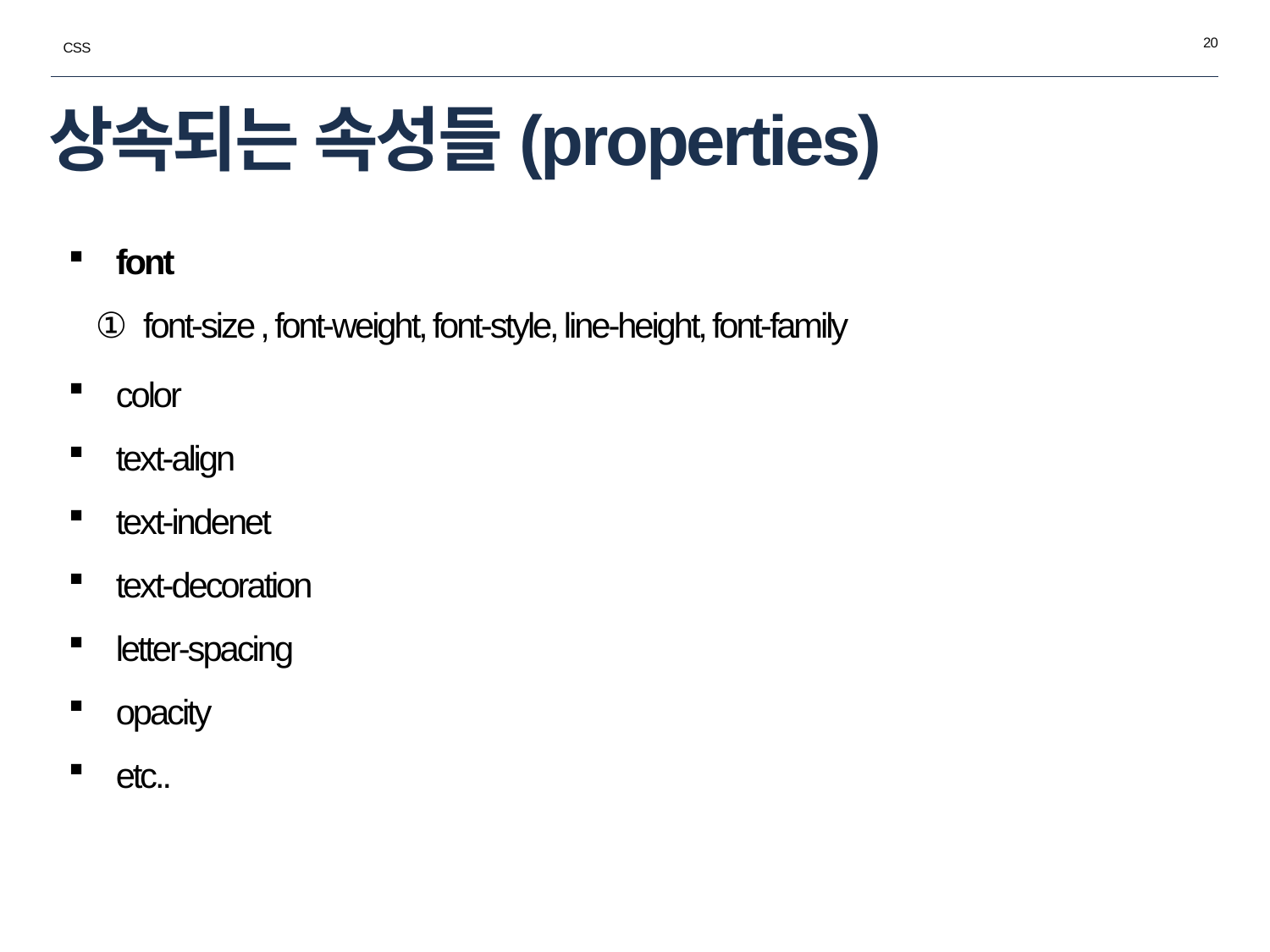

20
CSS
# 상속되는 속성들(properties)
font
font-size , font-weight, font-style, line-height, font-family
color
text-align
text-indenet
text-decoration
letter-spacing
opacity
etc..